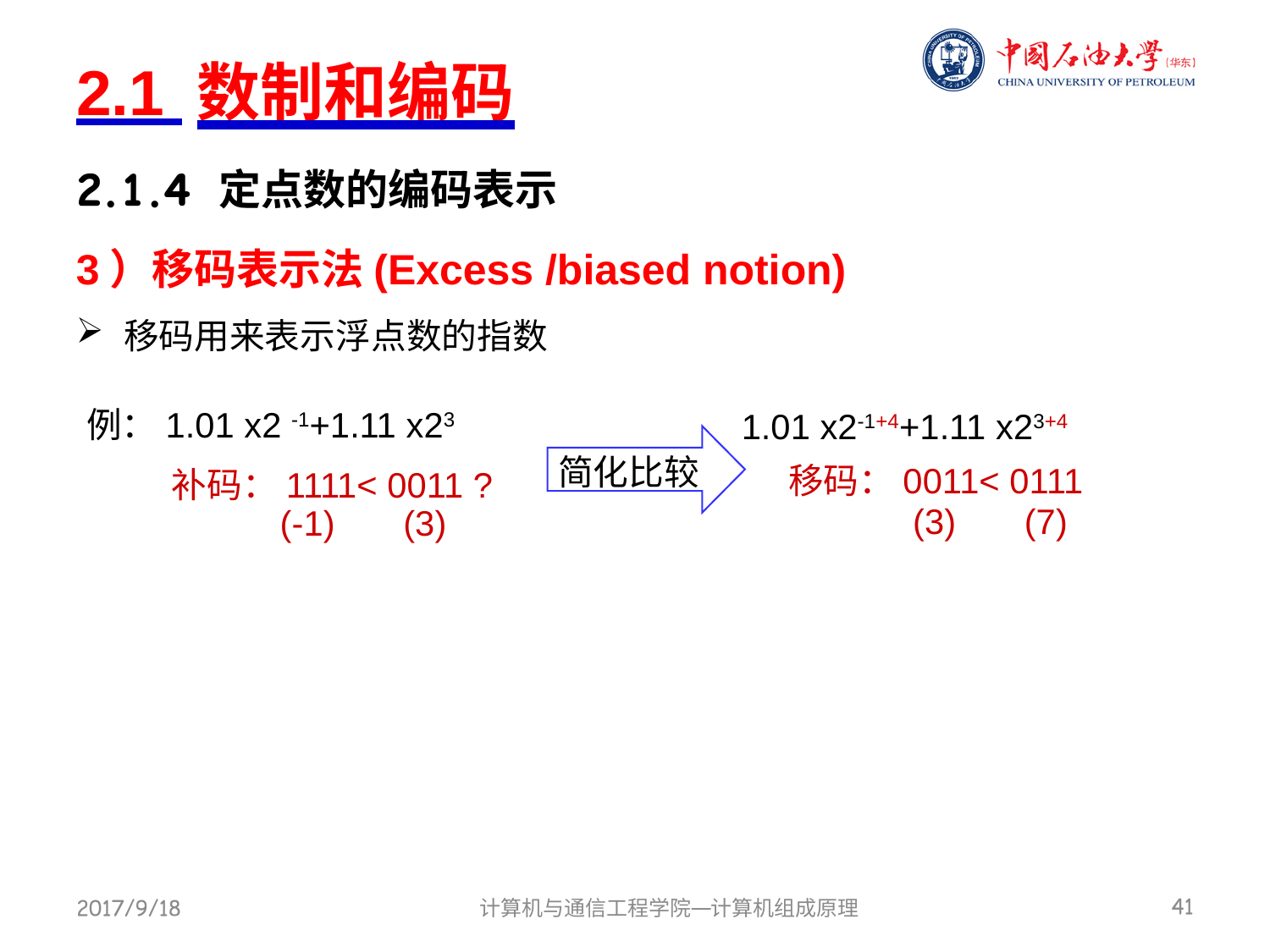

# 2.1 数制和编码
2.1.4 定点数的编码表示
3）移码表示法(Excess /biased notion)
移码用来表示浮点数的指数
例：1.01 x2 -1+1.11 x23
1.01 x2-1+4+1.11 x23+4
移码：0011< 0111
    (3)       (7)

简化比较
补码：1111< 0011 ?
    (-1)       (3)
2017/9/18
计算机与通信工程学院—计算机组成原理
41